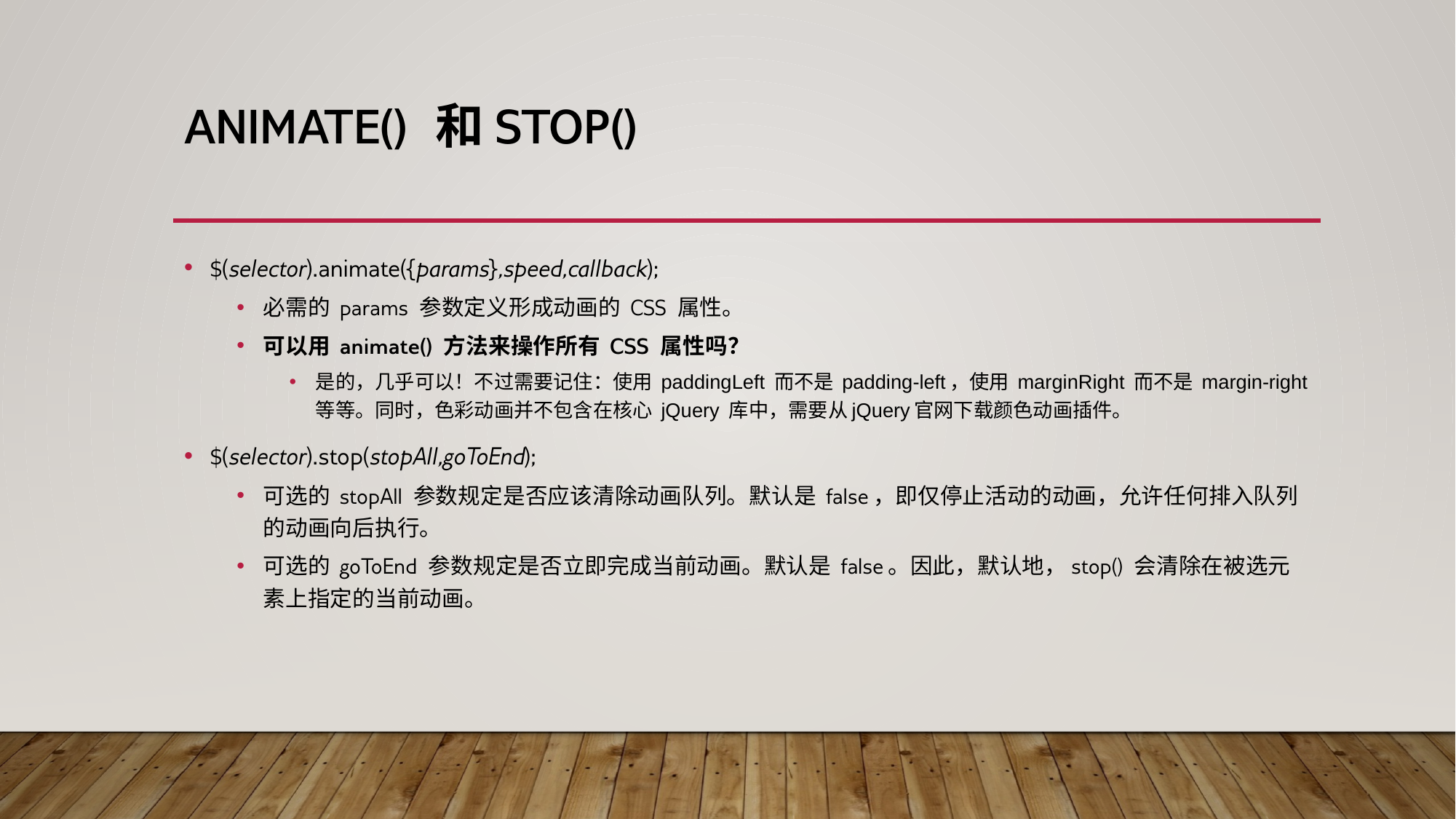

# animate() 和stop()
$(selector).animate({params},speed,callback);
必需的 params 参数定义形成动画的 CSS 属性。
可以用 animate() 方法来操作所有 CSS 属性吗？
是的，几乎可以！不过需要记住：使用 paddingLeft 而不是 padding-left，使用 marginRight 而不是 margin-right等等。同时，色彩动画并不包含在核心 jQuery 库中，需要从jQuery官网下载颜色动画插件。
$(selector).stop(stopAll,goToEnd);
可选的 stopAll 参数规定是否应该清除动画队列。默认是 false，即仅停止活动的动画，允许任何排入队列的动画向后执行。
可选的 goToEnd 参数规定是否立即完成当前动画。默认是 false。因此，默认地，stop() 会清除在被选元素上指定的当前动画。